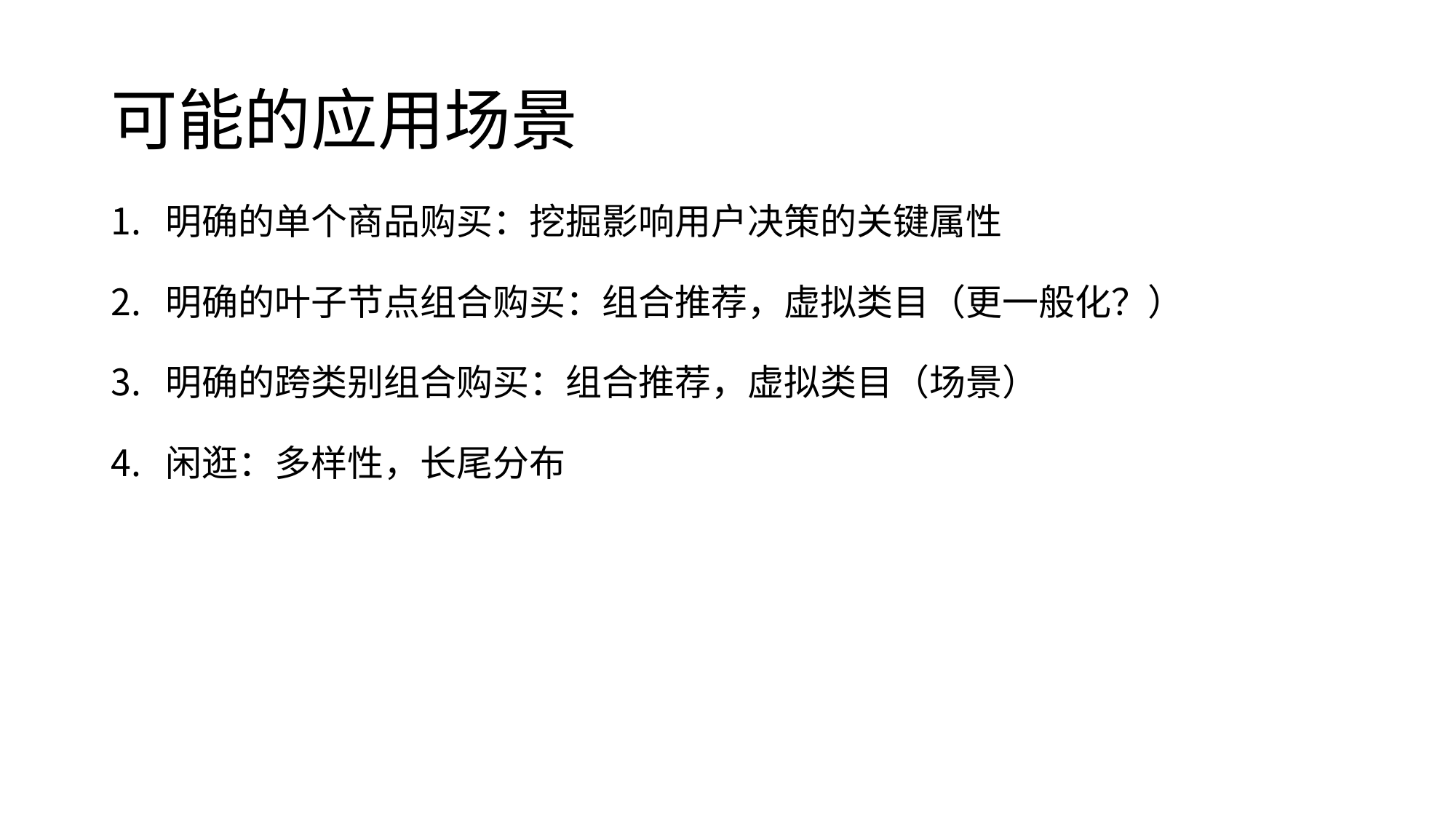

# 可能的应用场景
明确的单个商品购买：挖掘影响用户决策的关键属性
明确的叶子节点组合购买：组合推荐，虚拟类目（更一般化？）
明确的跨类别组合购买：组合推荐，虚拟类目（场景）
闲逛：多样性，长尾分布